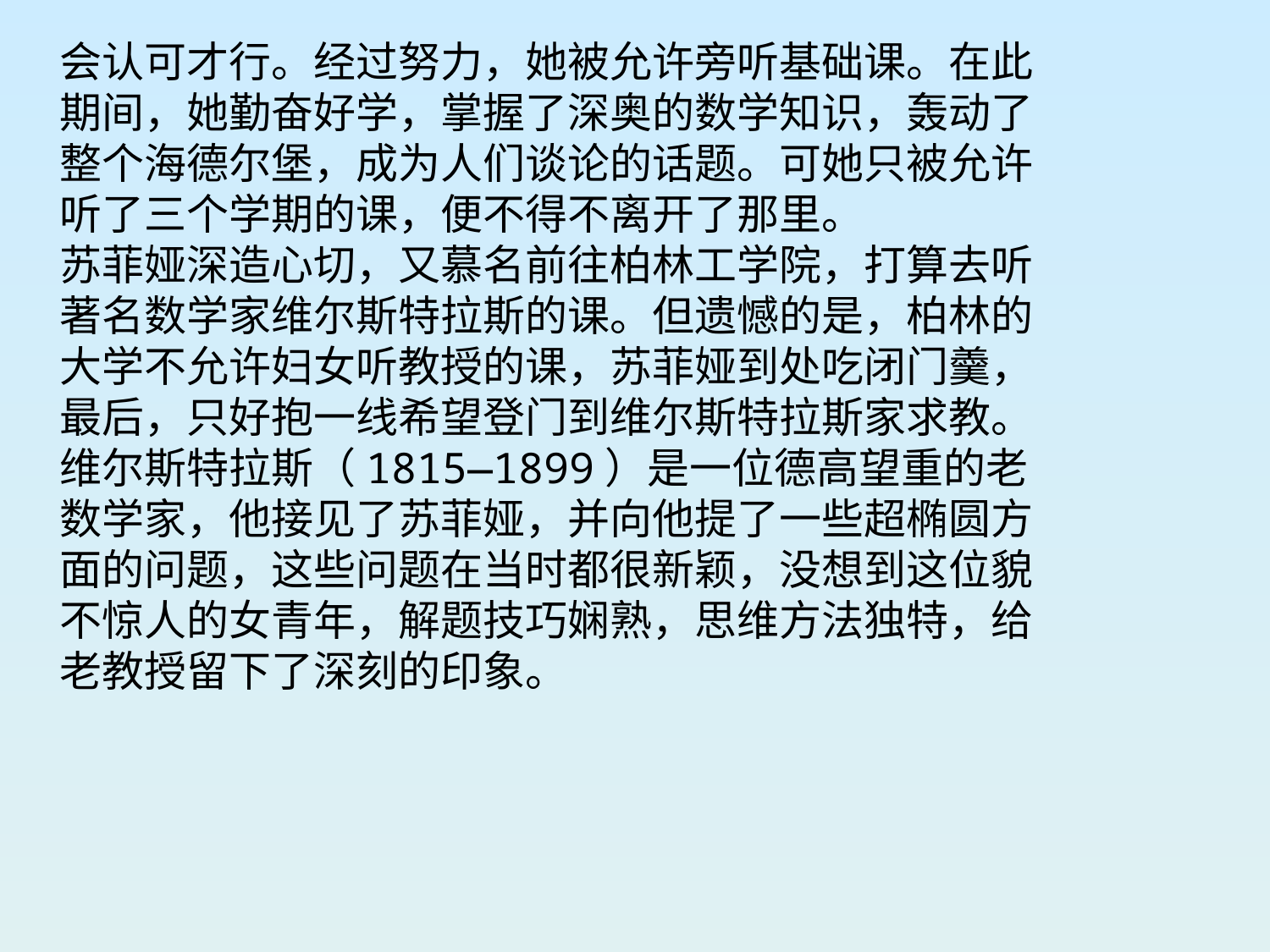

会认可才行。经过努力，她被允许旁听基础课。在此
期间，她勤奋好学，掌握了深奥的数学知识，轰动了
整个海德尔堡，成为人们谈论的话题。可她只被允许
听了三个学期的课，便不得不离开了那里。
苏菲娅深造心切，又慕名前往柏林工学院，打算去听
著名数学家维尔斯特拉斯的课。但遗憾的是，柏林的
大学不允许妇女听教授的课，苏菲娅到处吃闭门羹，
最后，只好抱一线希望登门到维尔斯特拉斯家求教。
维尔斯特拉斯（1815—1899）是一位德高望重的老
数学家，他接见了苏菲娅，并向他提了一些超椭圆方
面的问题，这些问题在当时都很新颖，没想到这位貌
不惊人的女青年，解题技巧娴熟，思维方法独特，给
老教授留下了深刻的印象。